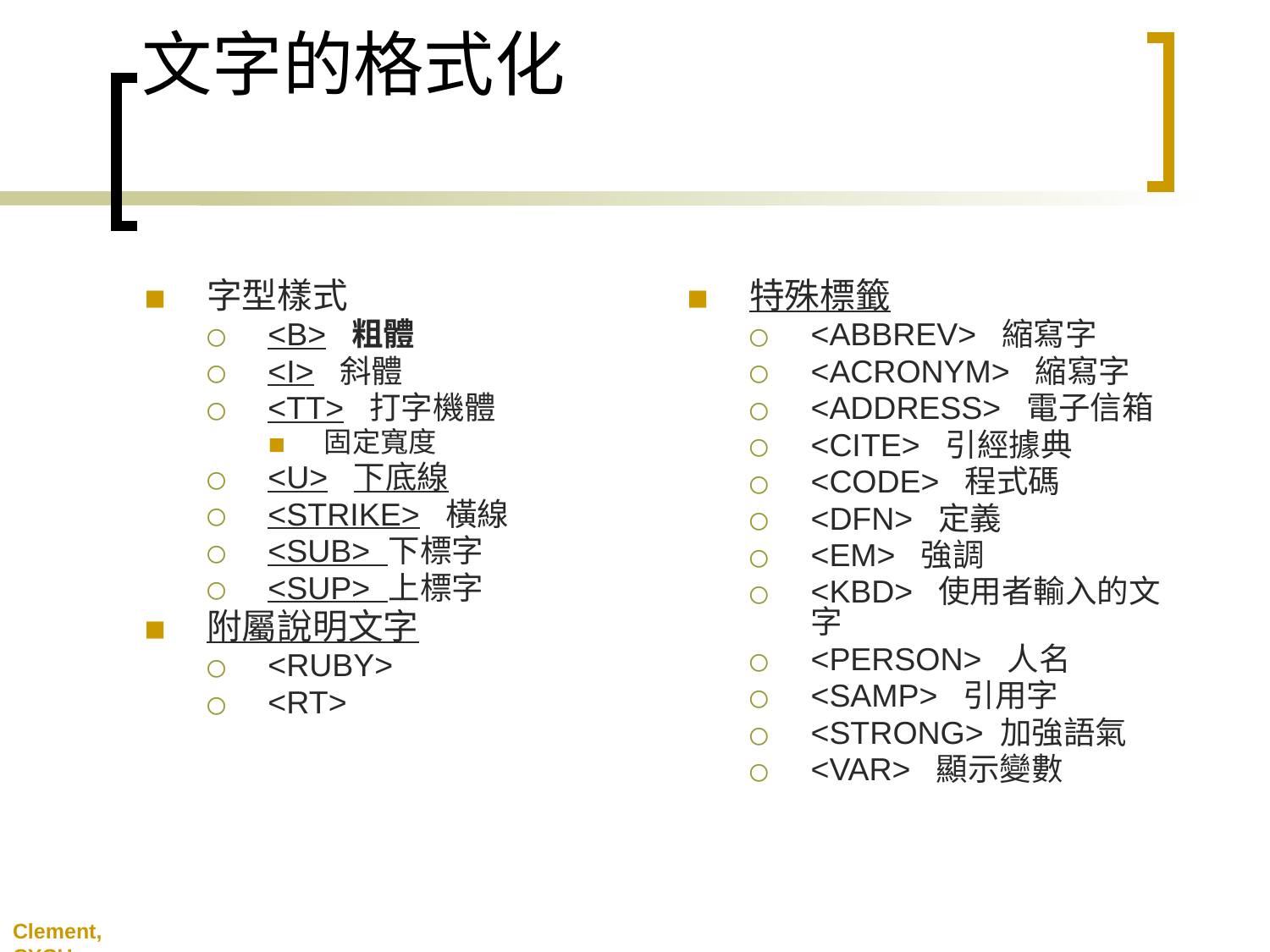

文字的格式化
字型樣式
<B>  粗體
<I>  斜體
<TT>  打字機體
固定寬度
<U>  下底線
<STRIKE>  橫線
<SUB>  下標字
<SUP>  上標字
附屬說明文字
<RUBY>
<RT>
特殊標籤
<ABBREV>  縮寫字
<ACRONYM>  縮寫字
<ADDRESS>  電子信箱
<CITE>  引經據典
<CODE>  程式碼
<DFN>  定義
<EM>  強調
<KBD>  使用者輸入的文字
<PERSON>  人名
<SAMP>  引用字
<STRONG> 加強語氣
<VAR>  顯示變數